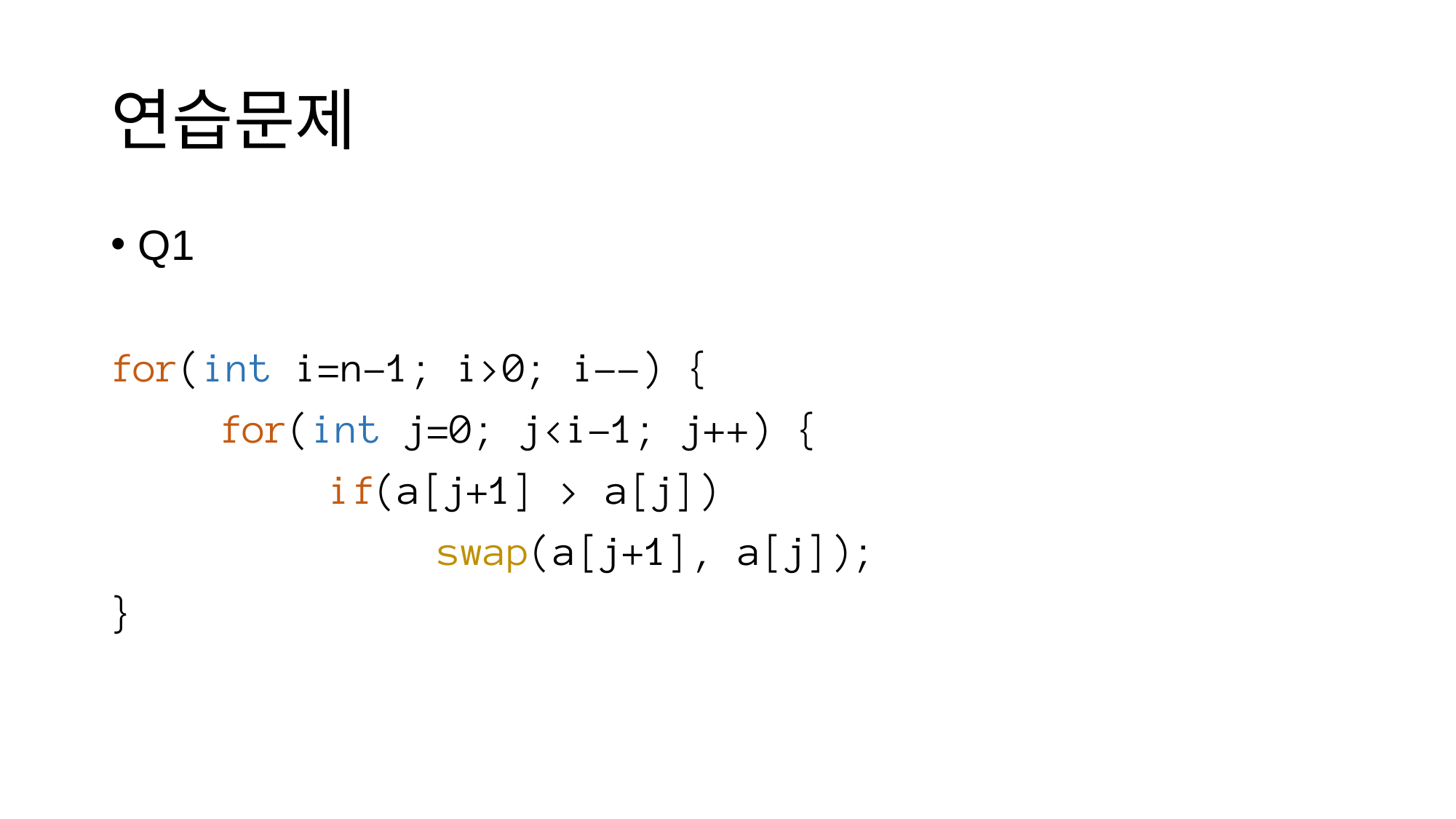

# 연습문제
Q1

for(int i=n-1; i>0; i--) {
	for(int j=0; j<i-1; j++) {
		if(a[j+1] > a[j])
			swap(a[j+1], a[j]);
}